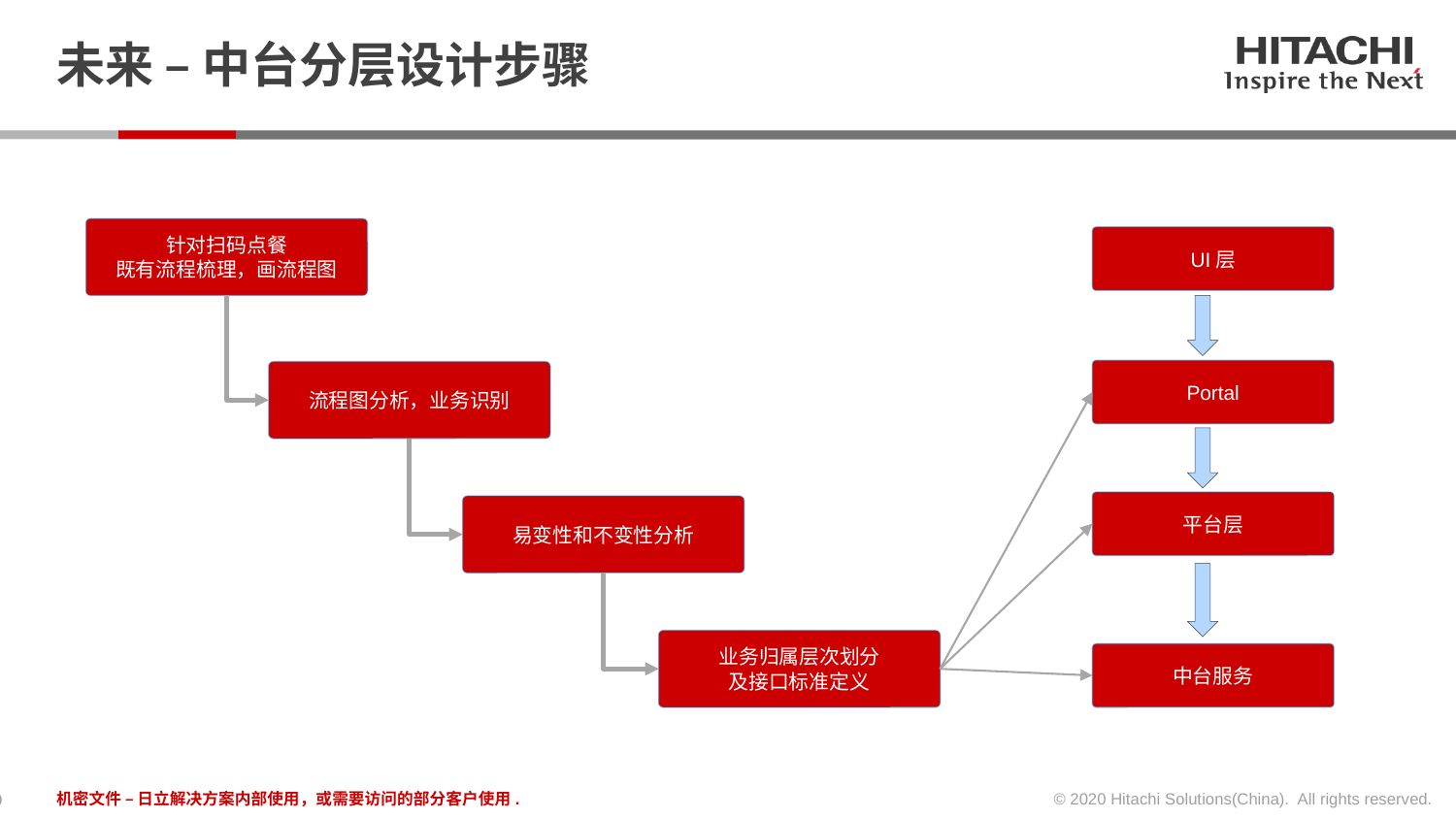

# 未来 – 中台分层设计步骤
针对扫码点餐
既有流程梳理，画流程图
UI层

Portal
流程图分析，业务识别

平台层
易变性和不变性分析

业务归属层次划分
及接口标准定义
中台服务